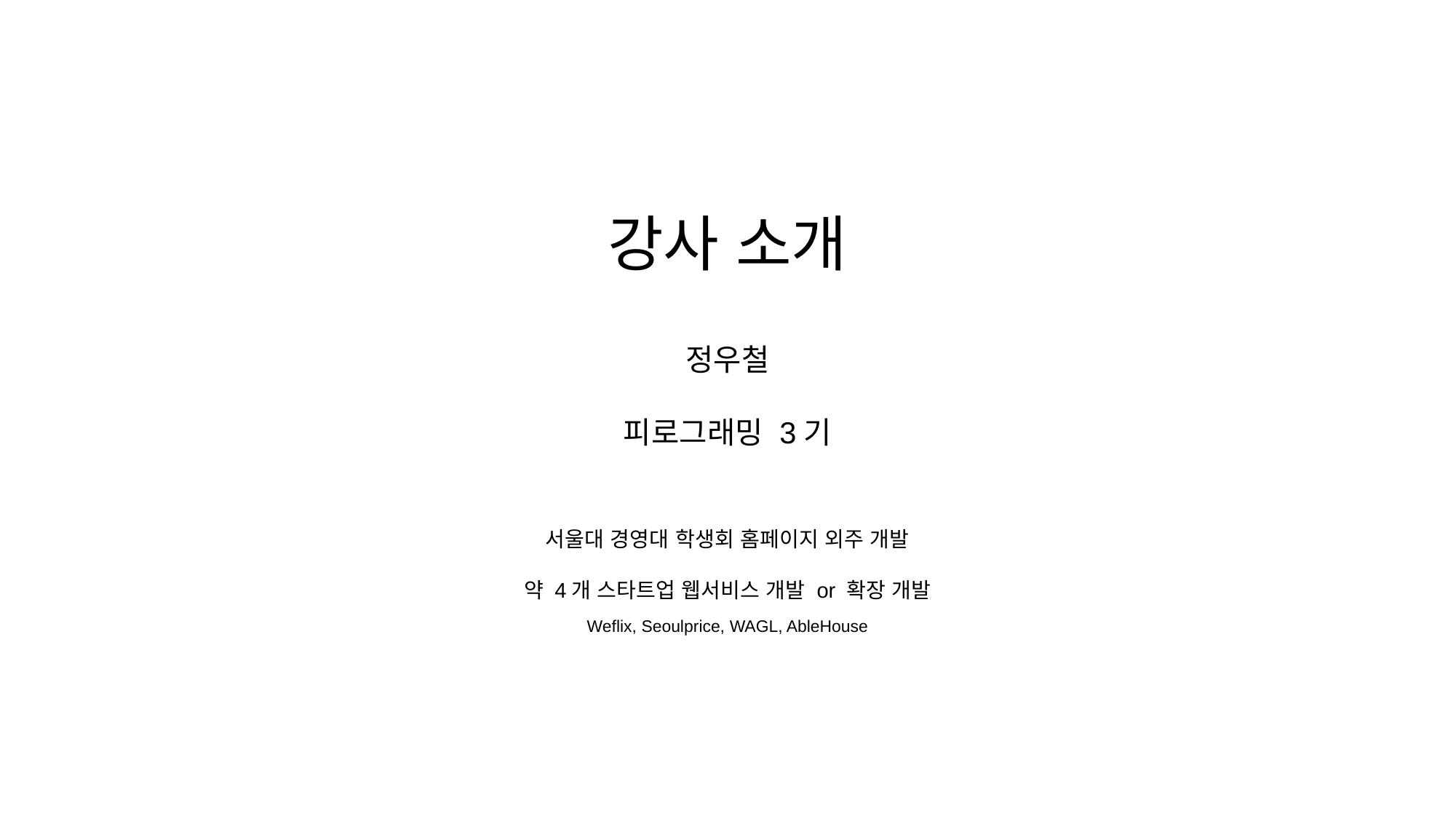

# 강사 소개
정우철
피로그래밍 3기
서울대 경영대 학생회 홈페이지 외주 개발
약 4개 스타트업 웹서비스 개발 or 확장 개발
Weflix, Seoulprice, WAGL, AbleHouse